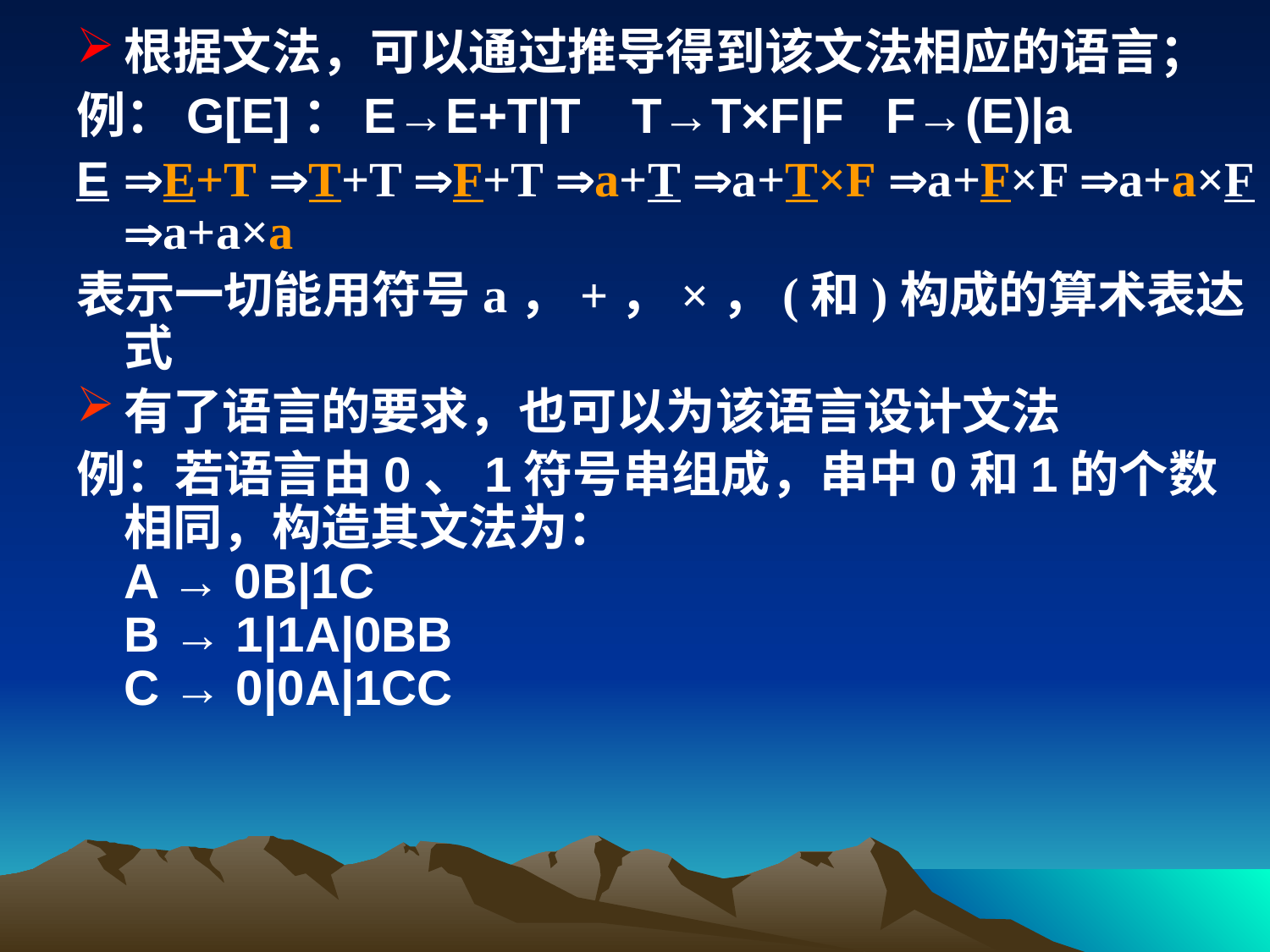

根据文法，可以通过推导得到该文法相应的语言；
例：G[E]：E→E+T|T	T→T×F|F	F→(E)|a
E	⇒E+T ⇒T+T ⇒F+T ⇒a+T ⇒a+T×F ⇒a+F×F ⇒a+a×F ⇒a+a×a
表示一切能用符号a，+，×，(和)构成的算术表达式
有了语言的要求，也可以为该语言设计文法
例：若语言由0、1符号串组成，串中0和1的个数相同，构造其文法为：
A → 0B|1C
B → 1|1A|0BB
C → 0|0A|1CC